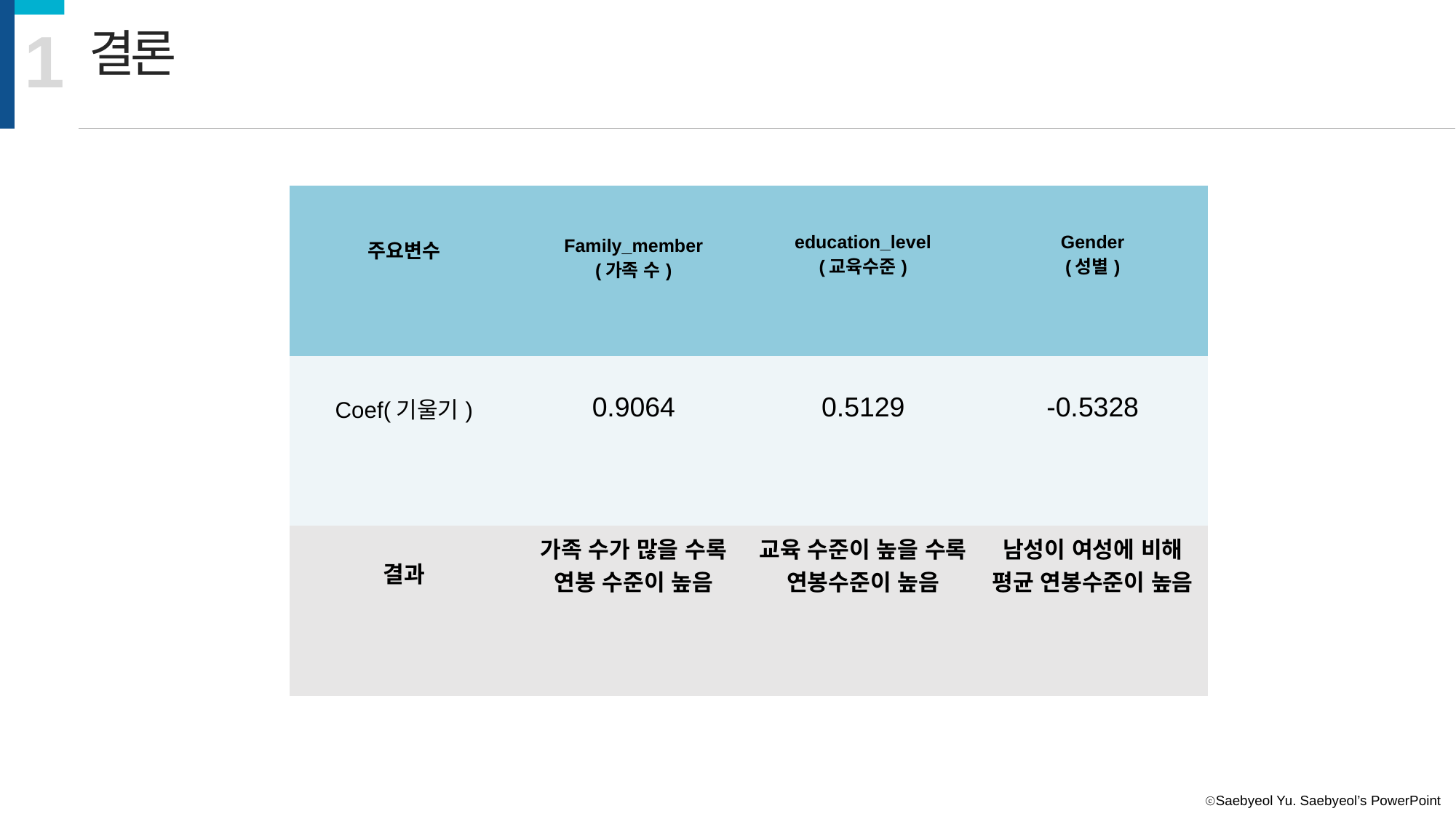

1
결론
| 주요변수 | Family\_member (가족 수) | education\_level (교육수준) | Gender (성별) |
| --- | --- | --- | --- |
| Coef(기울기) | 0.9064 | 0.5129 | -0.5328 |
| 결과 | 가족 수가 많을 수록 연봉 수준이 높음 | 교육 수준이 높을 수록 연봉수준이 높음 | 남성이 여성에 비해 평균 연봉수준이 높음 |
A
B